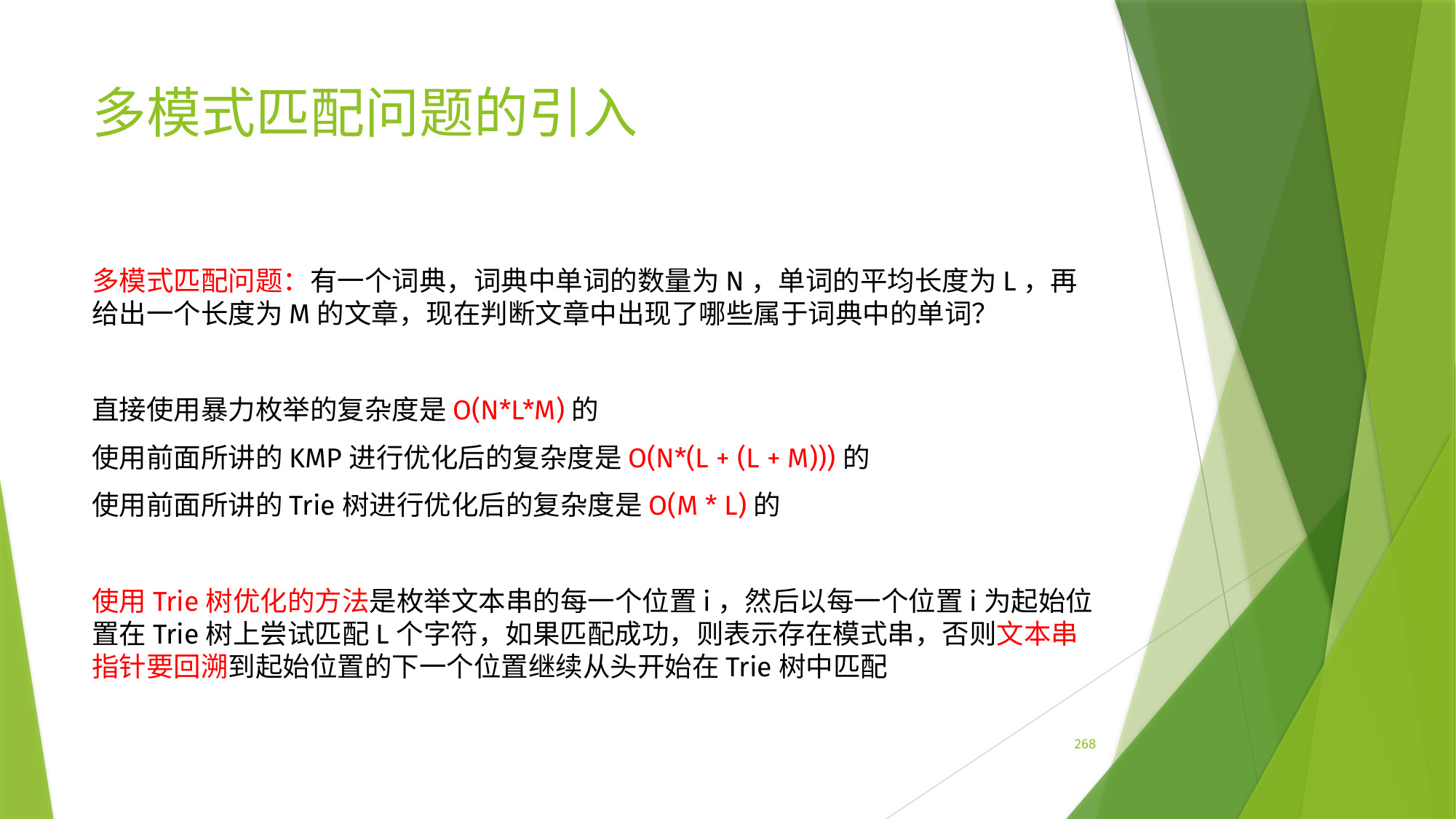

# 多模式匹配问题的引入
多模式匹配问题：有一个词典，词典中单词的数量为N，单词的平均长度为L，再给出一个长度为M的文章，现在判断文章中出现了哪些属于词典中的单词？

直接使用暴力枚举的复杂度是O(N*L*M)的
使用前面所讲的KMP进行优化后的复杂度是O(N*(L + (L + M)))的
使用前面所讲的Trie树进行优化后的复杂度是O(M * L)的

使用Trie树优化的方法是枚举文本串的每一个位置i，然后以每一个位置i为起始位置在Trie树上尝试匹配L个字符，如果匹配成功，则表示存在模式串，否则文本串指针要回溯到起始位置的下一个位置继续从头开始在Trie树中匹配
268